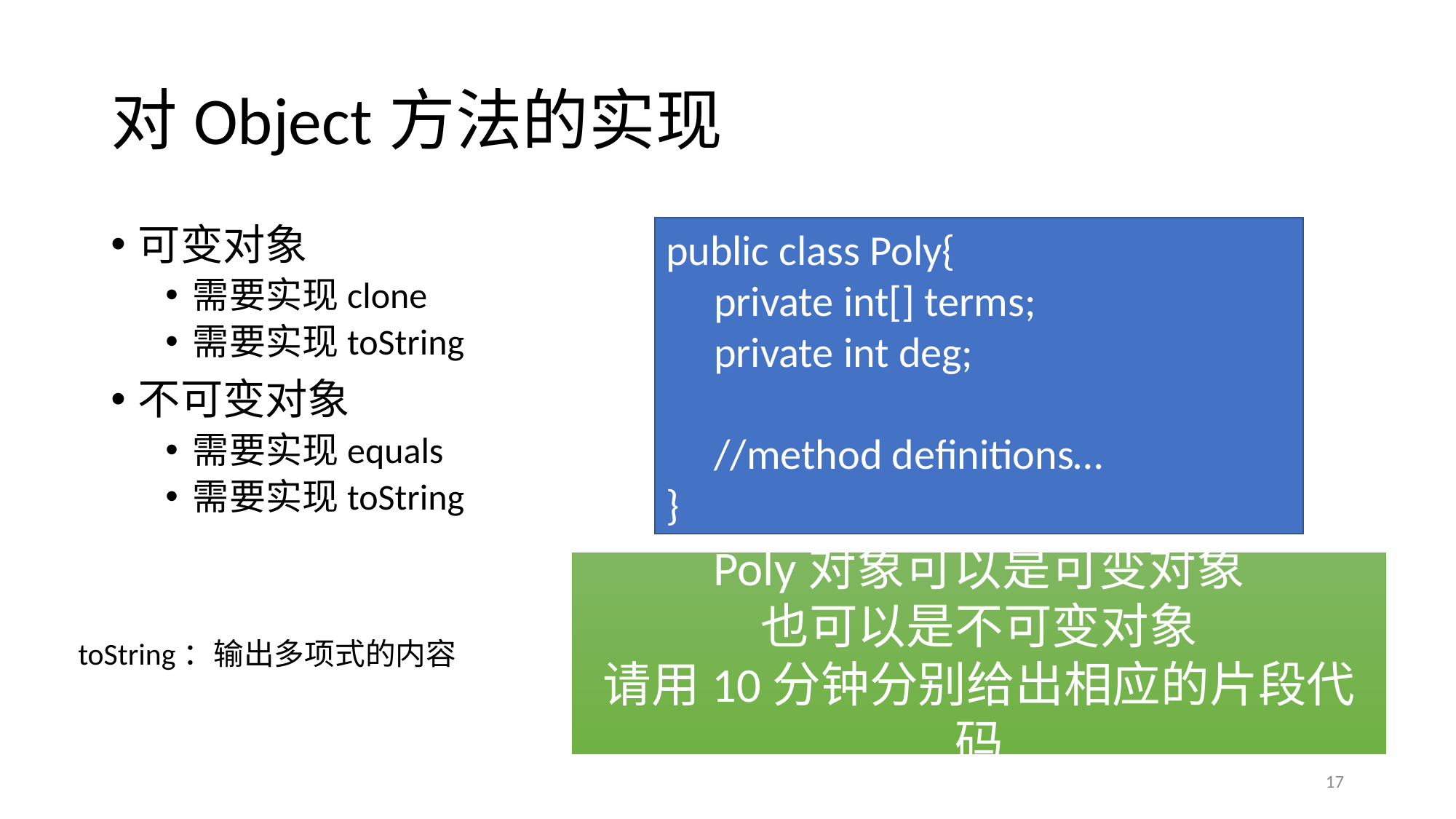

# 对Object方法的实现
public class Poly{
     private int[] terms;
     private int deg;

     //method definitions…
}
可变对象
需要实现clone
需要实现toString
不可变对象
需要实现equals
需要实现toString
Poly对象可以是可变对象
也可以是不可变对象
请用10分钟分别给出相应的片段代码
toString：输出多项式的内容
17